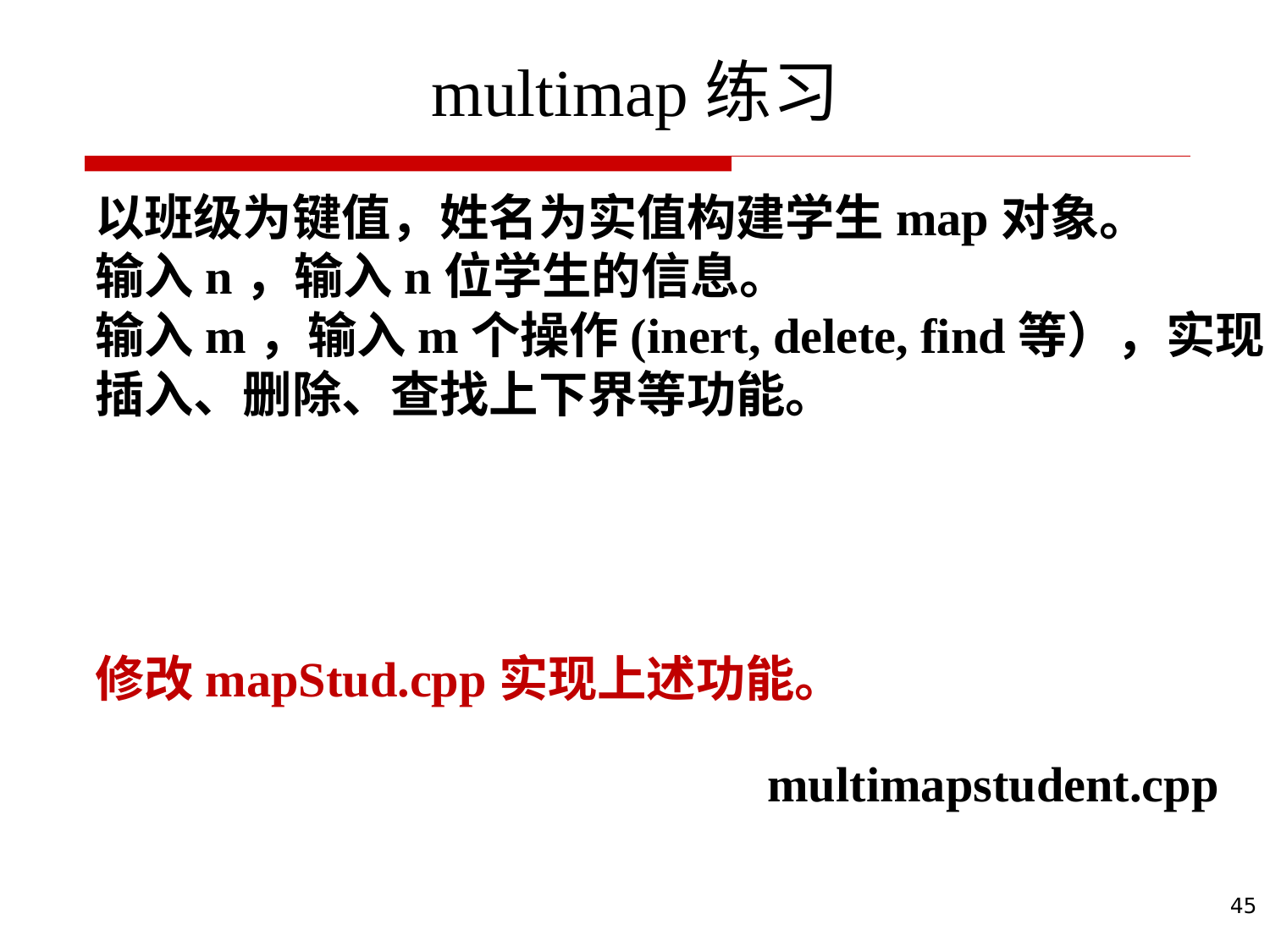

# multimap练习
以班级为键值，姓名为实值构建学生map对象。
输入n，输入n位学生的信息。
输入m，输入m个操作(inert, delete, find等），实现
插入、删除、查找上下界等功能。

修改mapStud.cpp实现上述功能。
multimapstudent.cpp
45